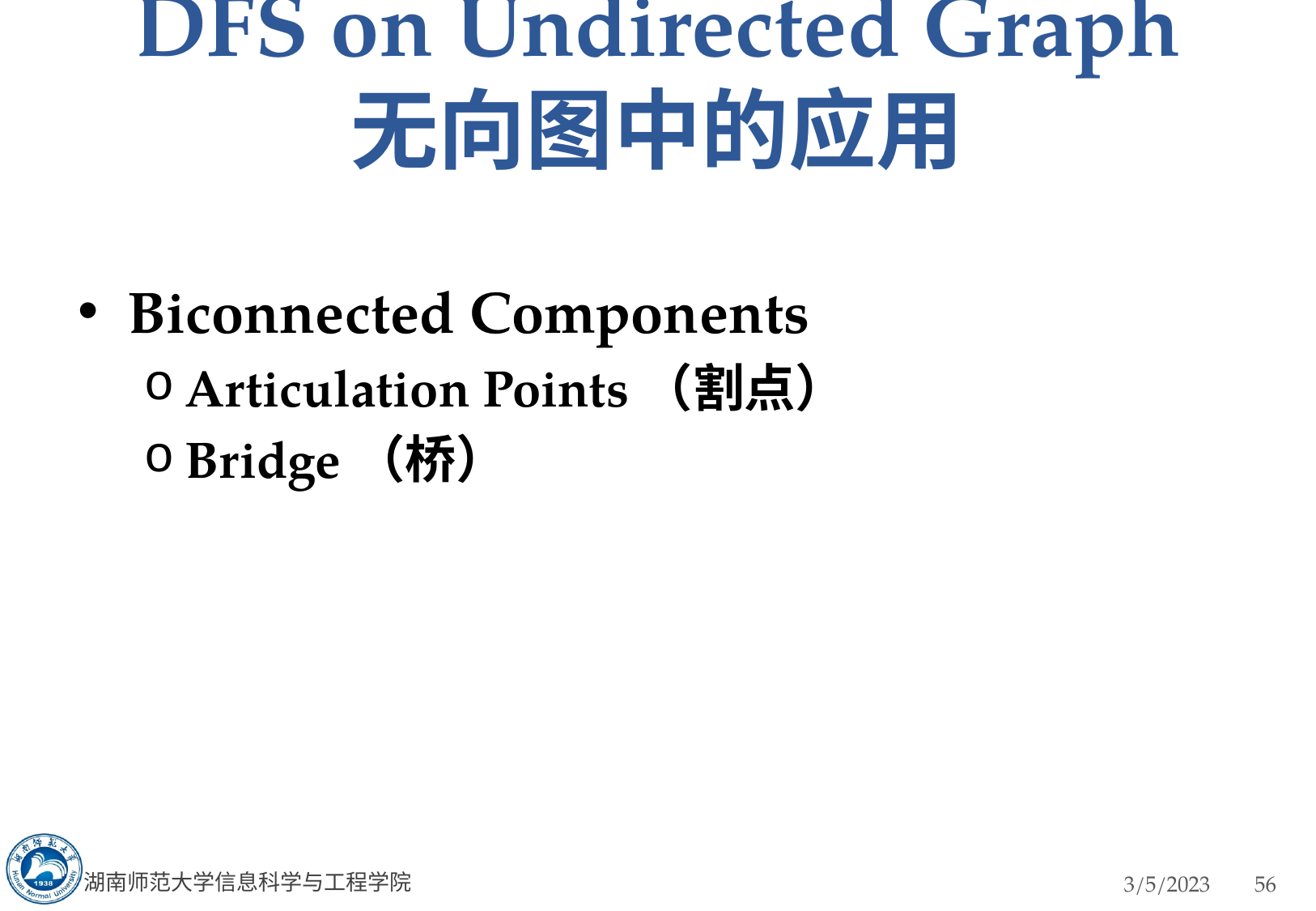

# DFS on Undirected Graph 无向图中的应用
Biconnected Components
Articulation Points（割点）
Bridge（桥）
湖南师范大学信息科学与工程学院
3/5/2023
56